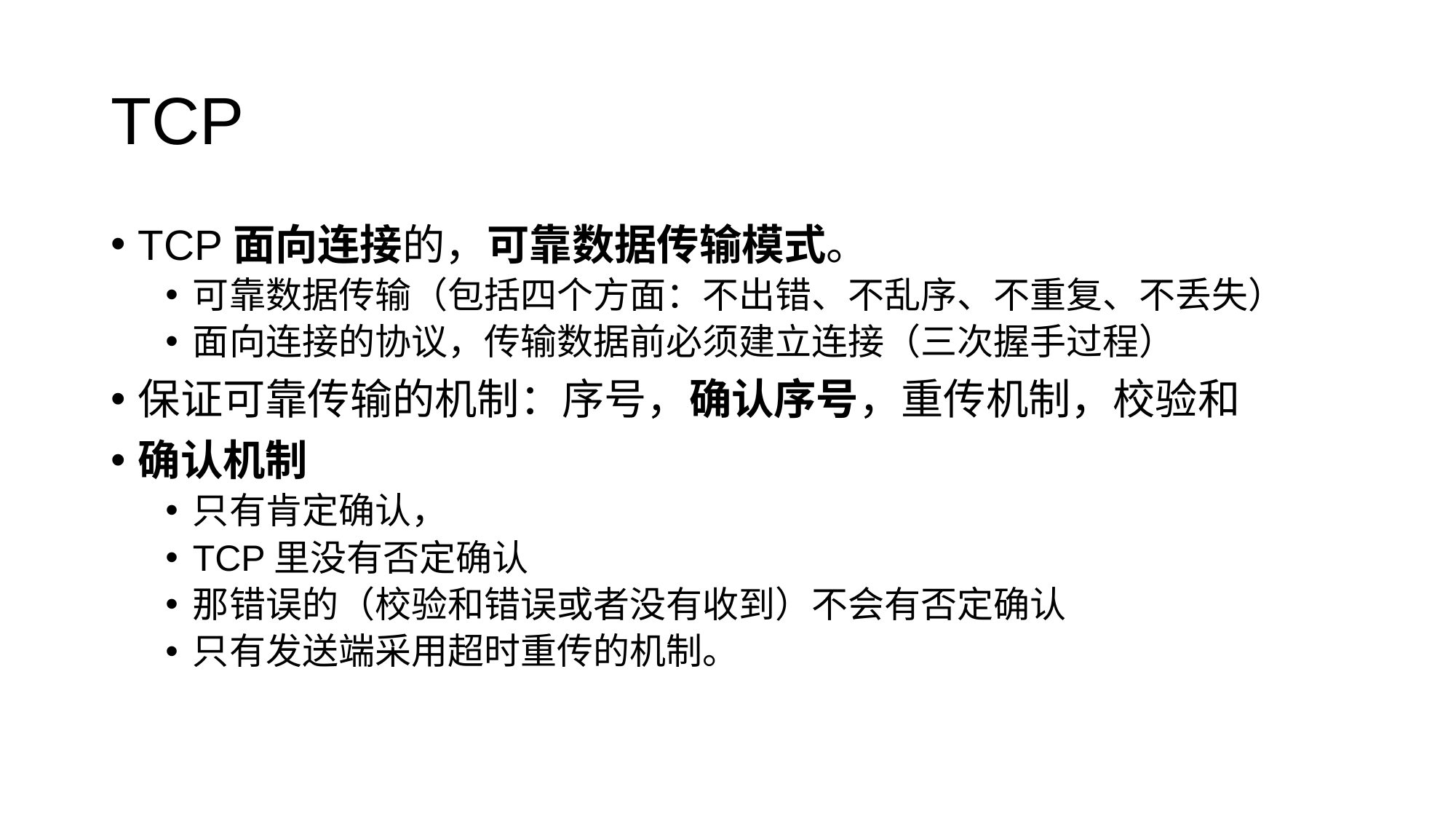

# TCP
TCP面向连接的，可靠数据传输模式。
可靠数据传输（包括四个方面：不出错、不乱序、不重复、不丢失）
面向连接的协议，传输数据前必须建立连接（三次握手过程）
保证可靠传输的机制：序号，确认序号，重传机制，校验和
确认机制
只有肯定确认，
TCP里没有否定确认
那错误的（校验和错误或者没有收到）不会有否定确认
只有发送端采用超时重传的机制。